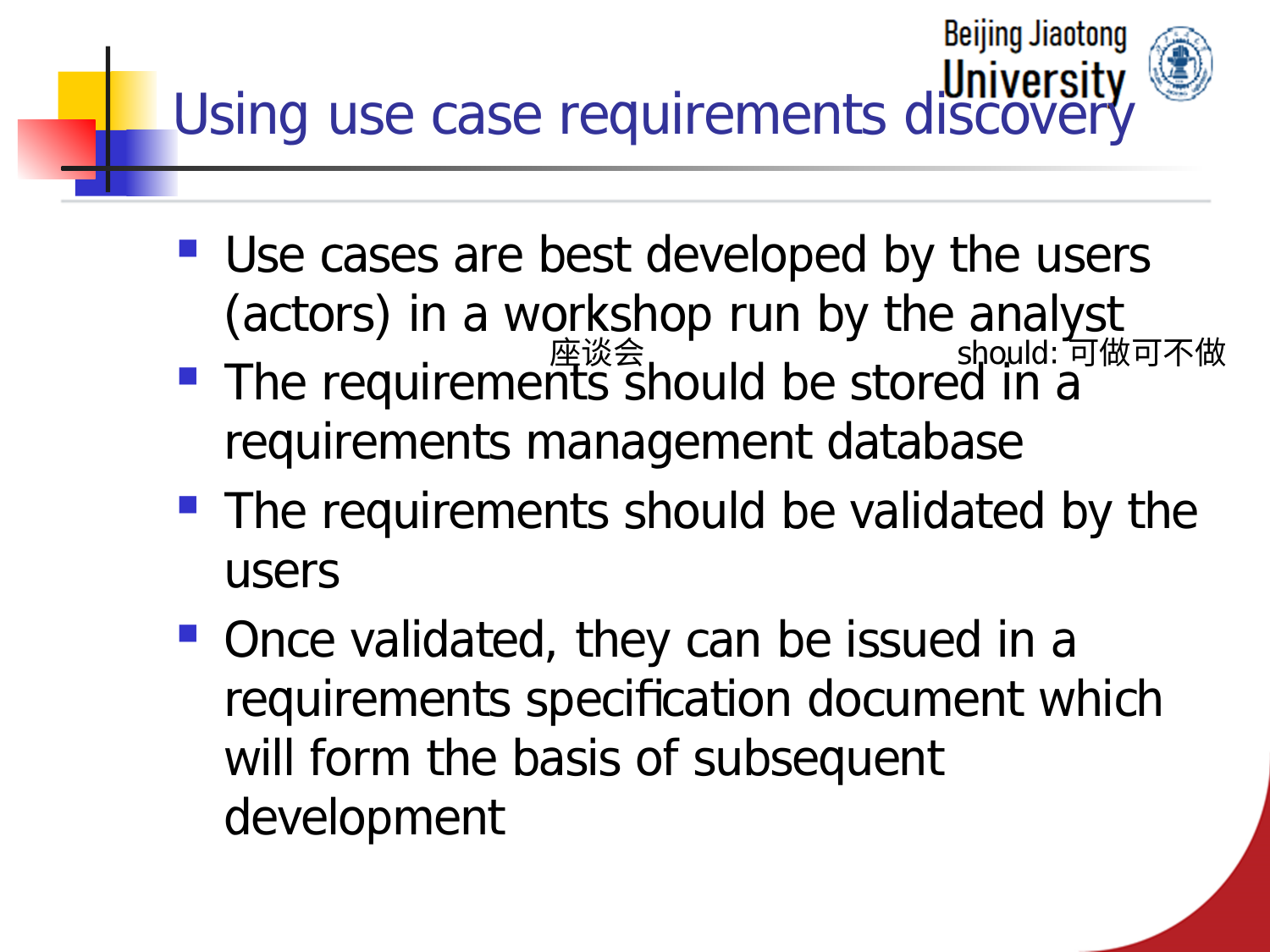

# Using use case requirements discovery
Use cases are best developed by the users (actors) in a workshop run by the analyst
The requirements should be stored in a requirements management database
The requirements should be validated by the users
Once validated, they can be issued in a requirements specification document which will form the basis of subsequent development
座谈会
should:可做可不做